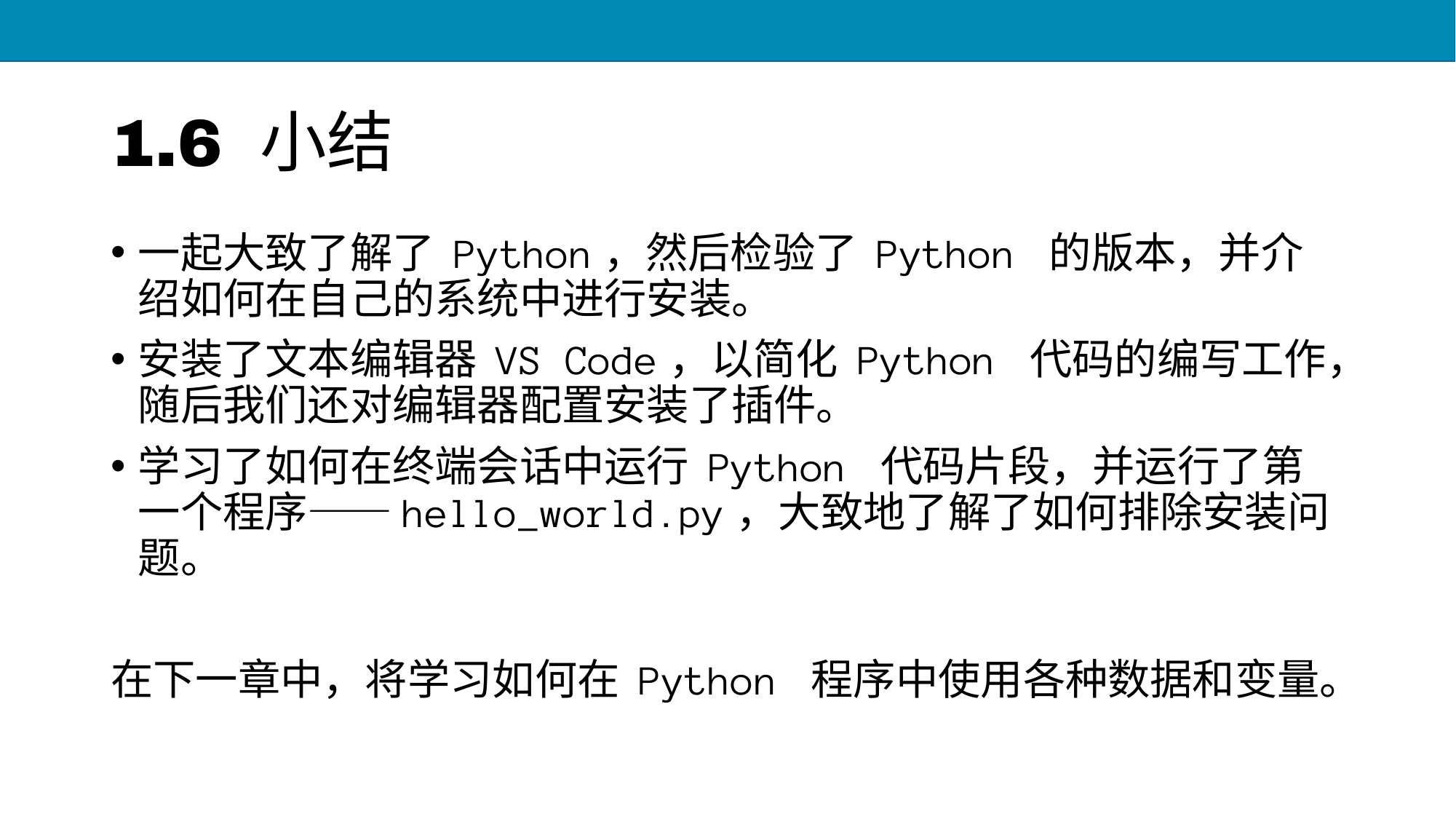

# 1.6 小结
一起大致了解了 Python，然后检验了 Python 的版本，并介绍如何在自己的系统中进行安装。
安装了文本编辑器 VS Code，以简化 Python 代码的编写工作，随后我们还对编辑器配置安装了插件。
学习了如何在终端会话中运行 Python 代码片段，并运行了第一个程序——hello_world.py，大致地了解了如何排除安装问题。

在下一章中，将学习如何在 Python 程序中使用各种数据和变量。